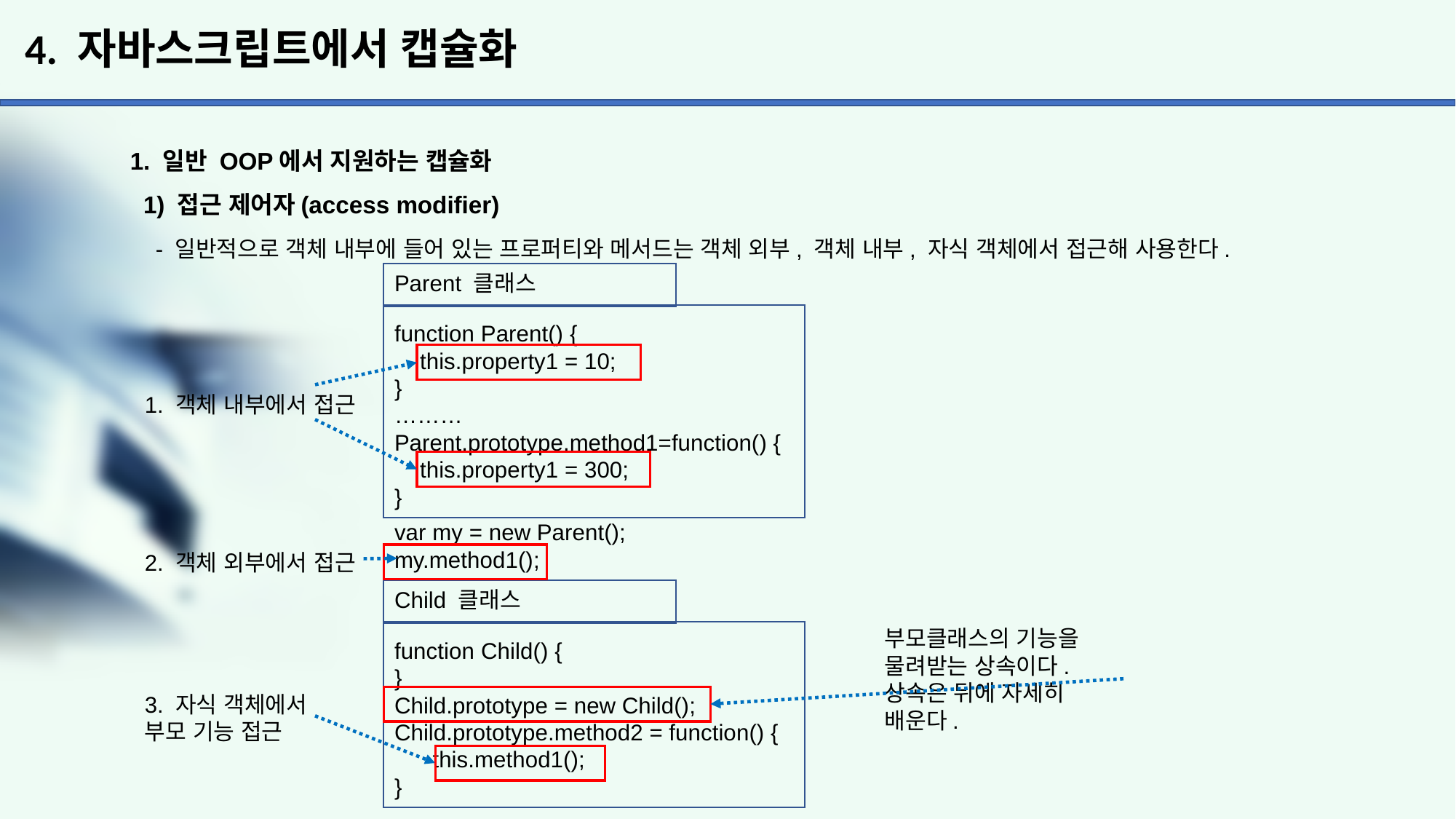

# 4. 자바스크립트에서 캡슐화
1. 일반 OOP에서 지원하는 캡슐화
  1) 접근 제어자(access modifier)
    - 일반적으로 객체 내부에 들어 있는 프로퍼티와 메서드는 객체 외부, 객체 내부, 자식 객체에서 접근해 사용한다.

Parent 클래스

function Parent() {
    this.property1 = 10;
}
………
Parent.prototype.method1=function() {
    this.property1 = 300;
}

1. 객체 내부에서 접근

var my = new Parent();
my.method1();
2. 객체 외부에서 접근

Child 클래스
부모클래스의 기능을 물려받는 상속이다.
상속은 뒤에 자세히 배운다.

function Child() {
}
Child.prototype = new Child();
Child.prototype.method2 = function() {
      this.method1();
}
3. 자식 객체에서
부모 기능 접근